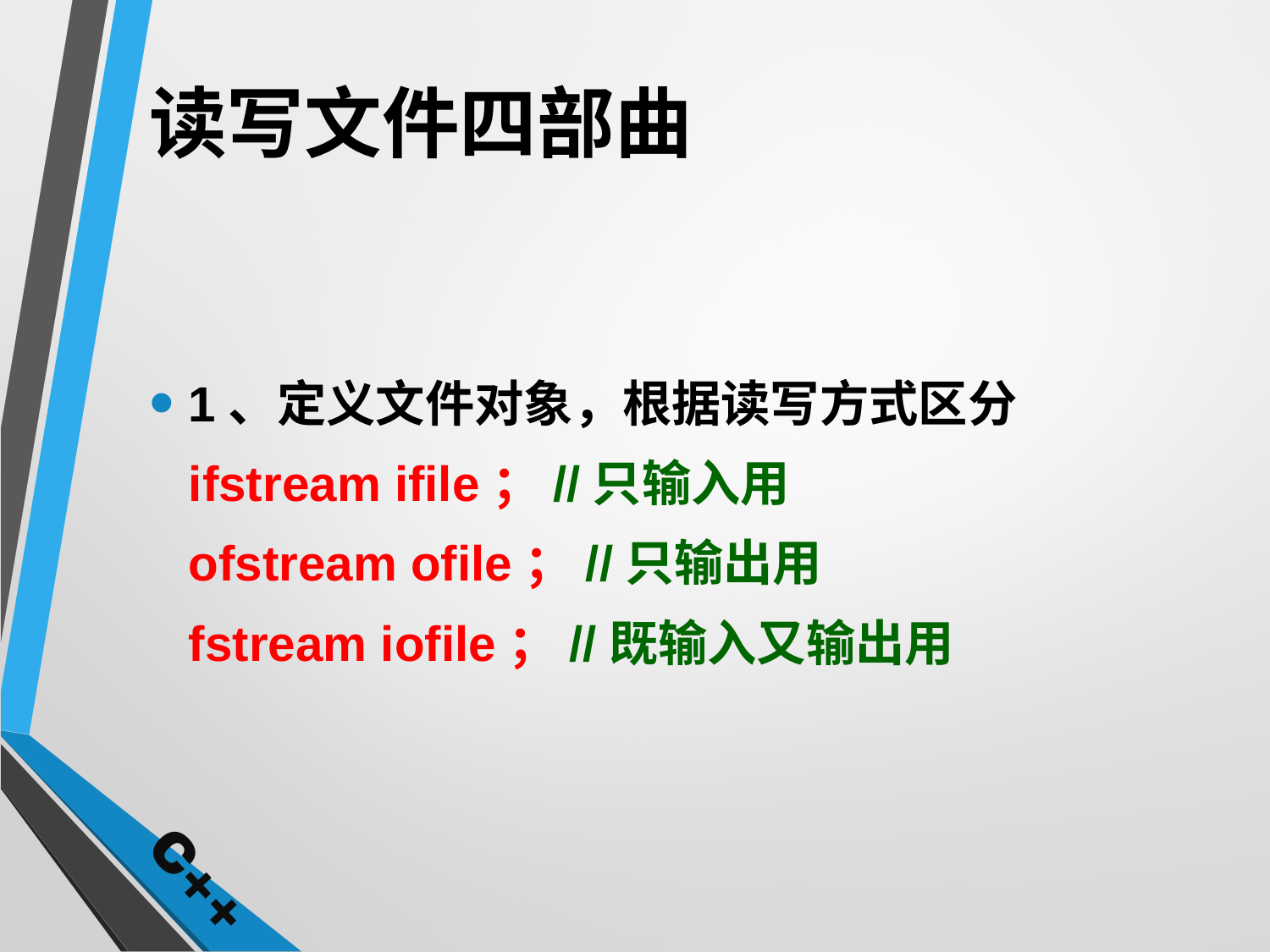

# 读写文件四部曲
1、定义文件对象，根据读写方式区分
	ifstream ifile；//只输入用
	ofstream ofile；//只输出用
	fstream iofile；//既输入又输出用